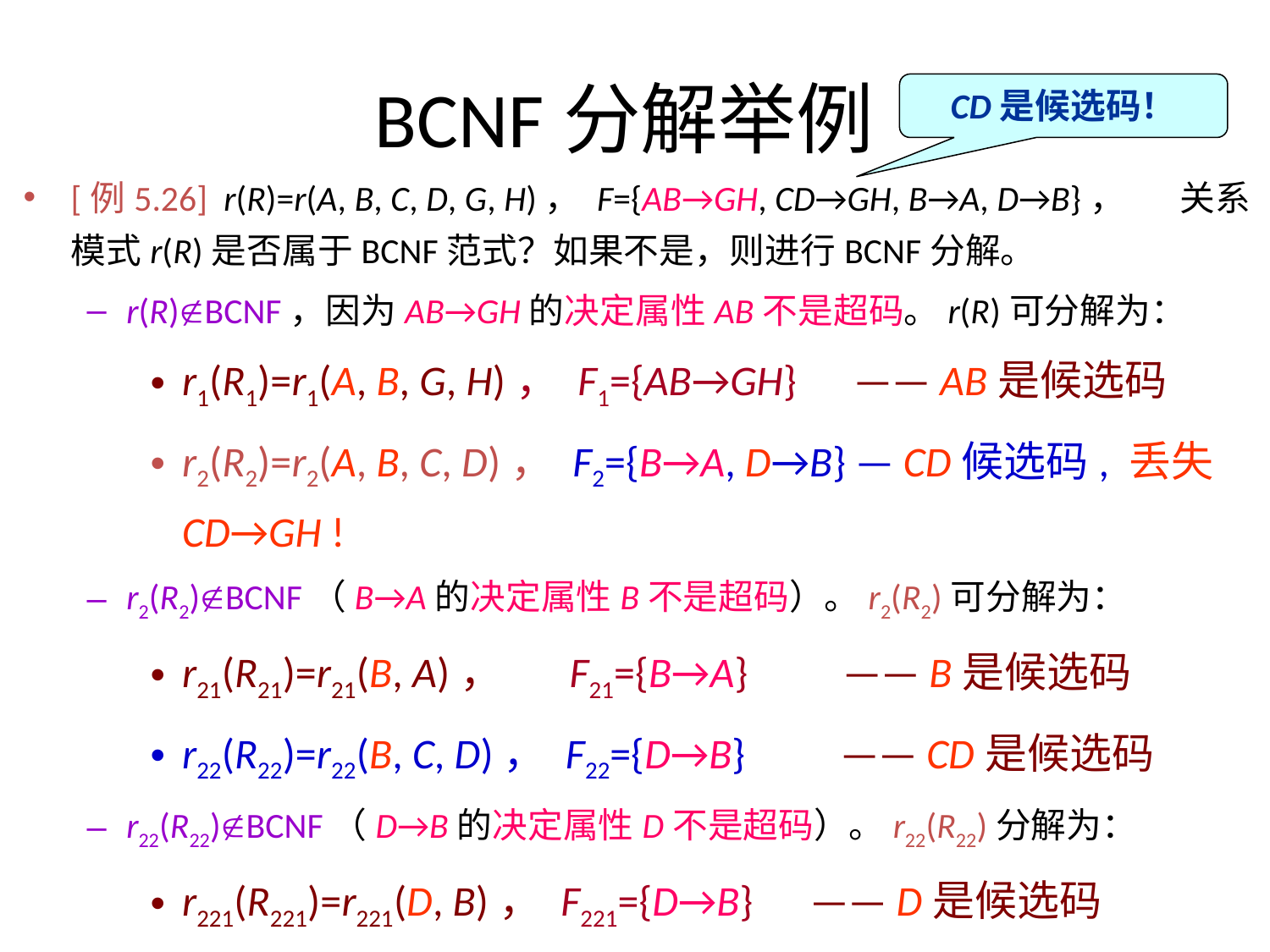

# BCNF分解举例
CD是候选码！
[例5.26]  r(R)=r(A, B, C, D, G, H)， F={AB→GH, CD→GH, B→A, D→B}，       关系模式r(R)是否属于BCNF范式？如果不是，则进行BCNF分解。
r(R)∉BCNF，因为AB→GH的决定属性AB不是超码。r(R)可分解为：
r1(R1)=r1(A, B, G, H)， F1={AB→GH}      —— AB是候选码
r2(R2)=r2(A, B, C, D)， F2={B→A, D→B} — CD候选码, 丢失CD→GH !
r2(R2)∉BCNF（B→A的决定属性B不是超码）。r2(R2)可分解为：
r21(R21)=r21(B, A)，      F21={B→A}          —— B是候选码
r22(R22)=r22(B, C, D)， F22={D→B}          —— CD是候选码
r22(R22)∉BCNF（D→B的决定属性D不是超码）。r22(R22)分解为：
r221(R221)=r221(D, B)， F221={D→B}      —— D是候选码
r222(R222)=r222(C, D)， F222={∅}            —— CD是候选码
最后，r1(A, B, G, H)、r21(B, A)、r221(D, B)和r222(C, D)都属于BCNF。